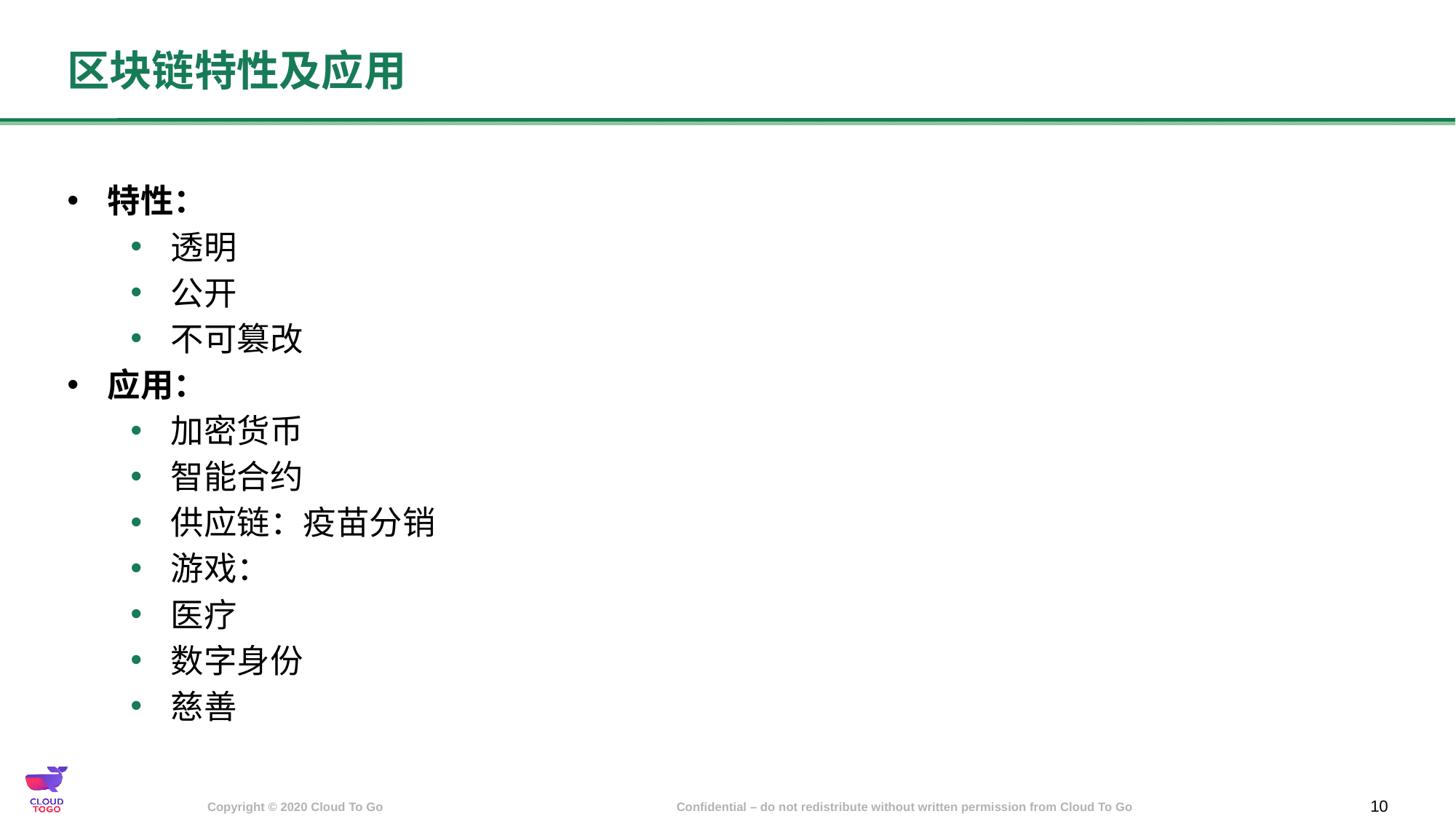

# 区块链特性及应用
特性：
透明
公开
不可篡改
应用：
加密货币
智能合约
供应链：疫苗分销
游戏：
医疗
数字身份
慈善